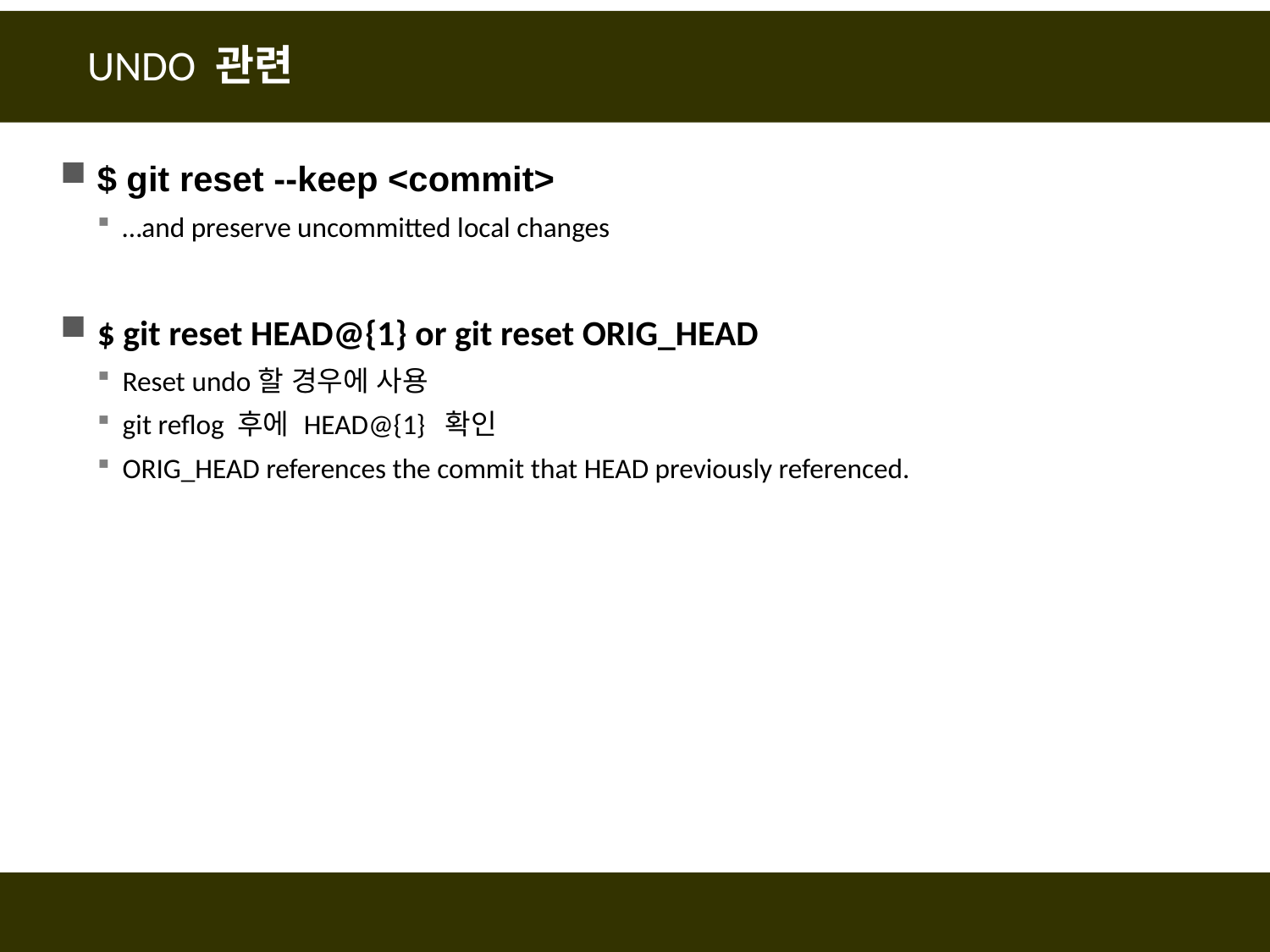

# UNDO 관련
$ git reset --keep <commit>
…and preserve uncommitted local changes

$ git reset HEAD@{1} or git reset ORIG_HEAD
Reset undo할 경우에 사용
git reflog 후에 HEAD@{1}  확인
ORIG_HEAD references the commit that HEAD previously referenced.